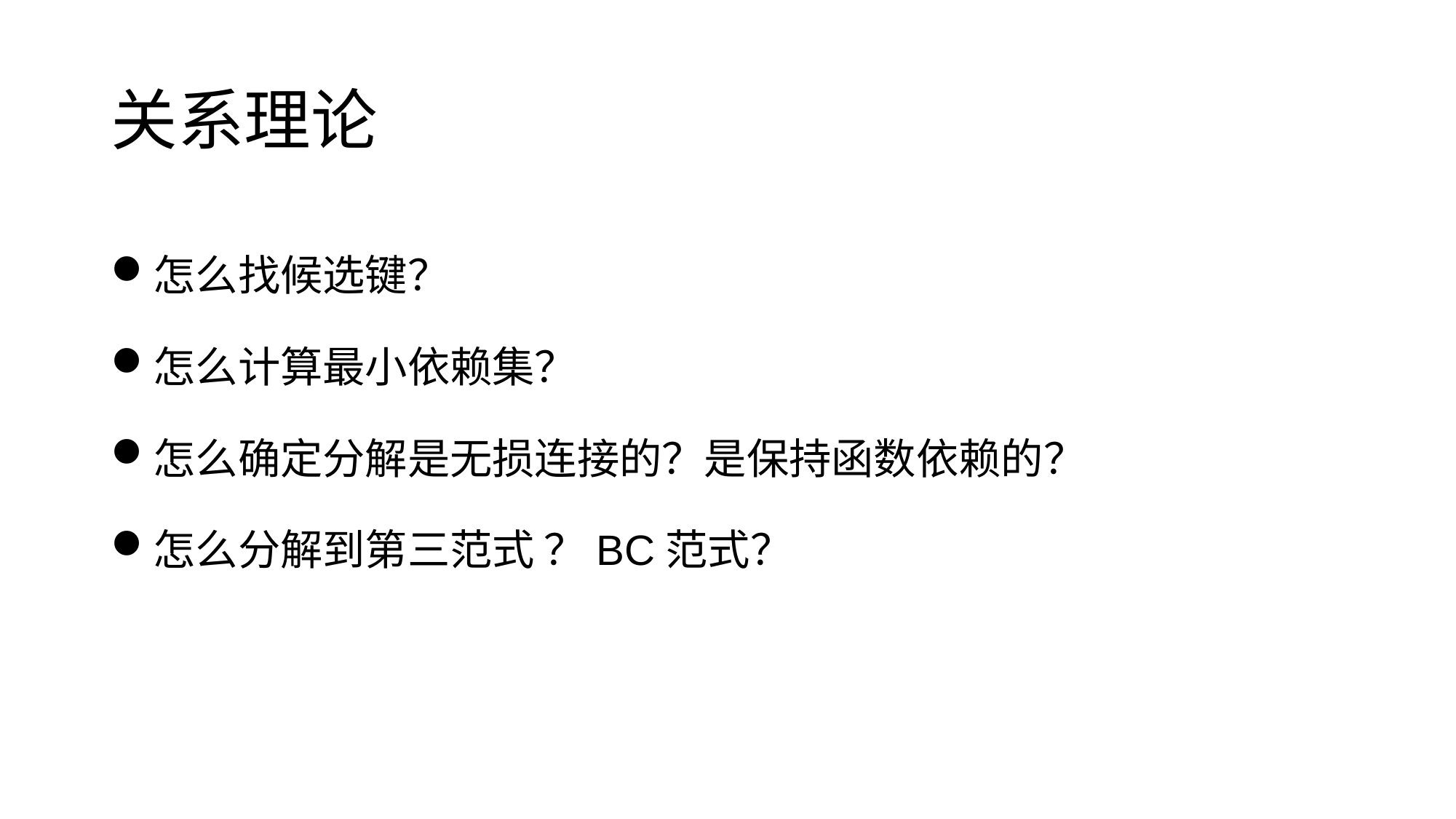

# 关系理论
怎么找候选键？
怎么计算最小依赖集？
怎么确定分解是无损连接的？是保持函数依赖的？
怎么分解到第三范式 ？BC范式？